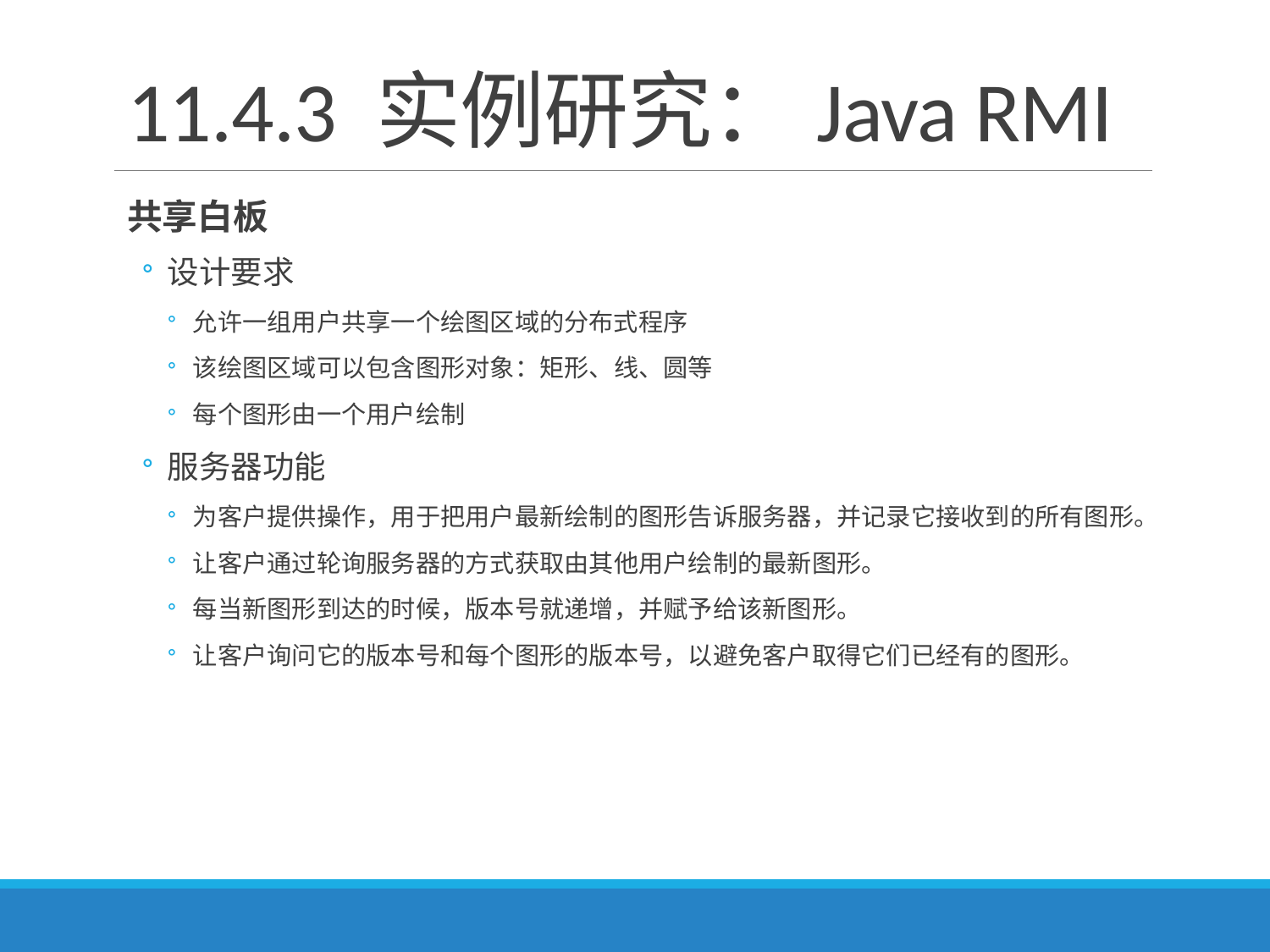

# 11.4.3 实例研究：Java RMI
共享白板
设计要求
允许一组用户共享一个绘图区域的分布式程序
该绘图区域可以包含图形对象：矩形、线、圆等
每个图形由一个用户绘制
服务器功能
为客户提供操作，用于把用户最新绘制的图形告诉服务器，并记录它接收到的所有图形。
让客户通过轮询服务器的方式获取由其他用户绘制的最新图形。
每当新图形到达的时候，版本号就递增，并赋予给该新图形。
让客户询问它的版本号和每个图形的版本号，以避免客户取得它们已经有的图形。
62